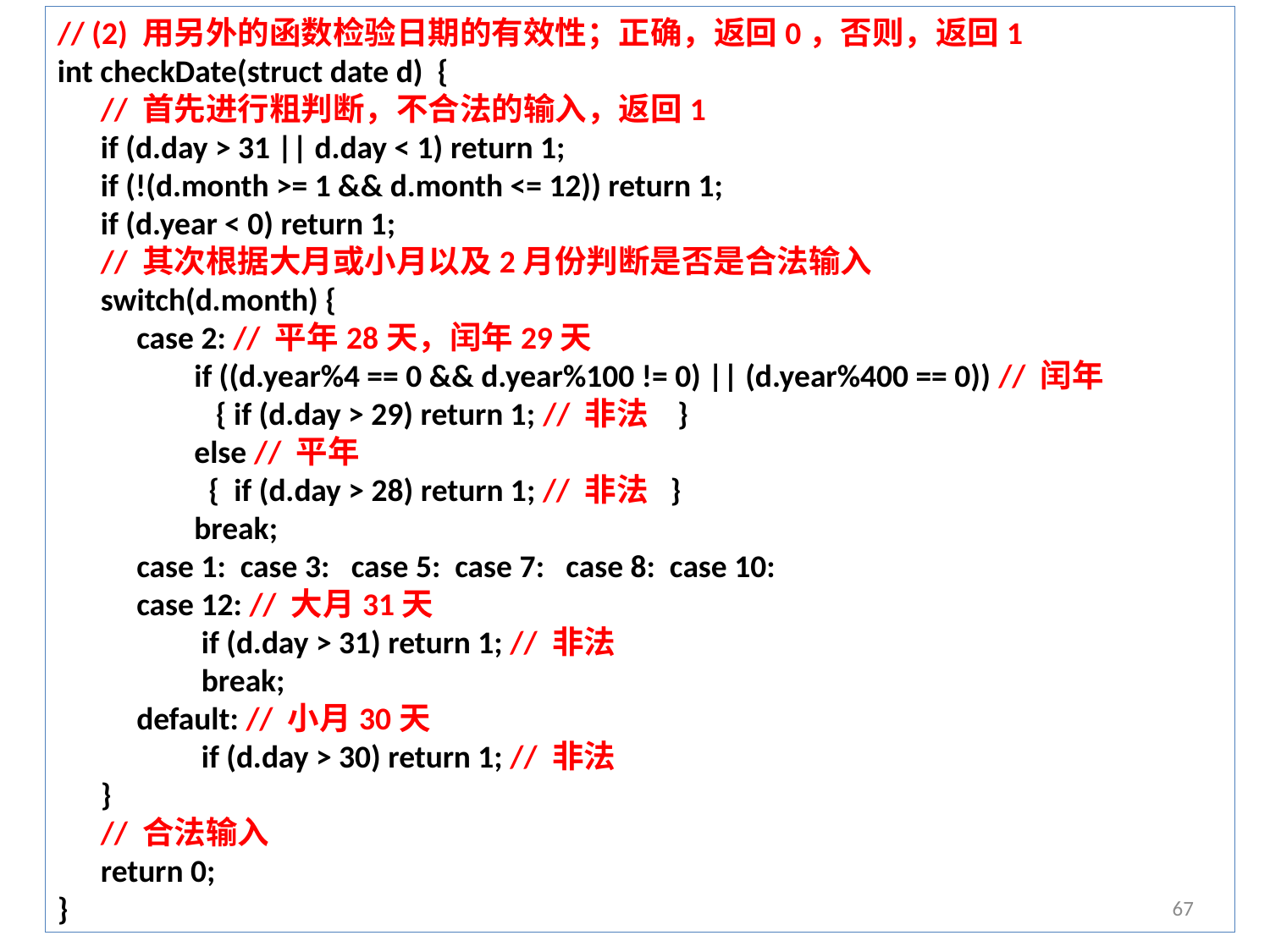

// (2) 用另外的函数检验日期的有效性；正确，返回0，否则，返回1
int checkDate(struct date d)  {
      // 首先进行粗判断，不合法的输入，返回1
      if (d.day > 31 || d.day < 1) return 1;
      if (!(d.month >= 1 && d.month <= 12)) return 1;
      if (d.year < 0) return 1;
      // 其次根据大月或小月以及2月份判断是否是合法输入
      switch(d.month) {
           case 2: // 平年28天，闰年29天
                   if ((d.year%4 == 0 && d.year%100 != 0) || (d.year%400 == 0)) // 闰年
                      { if (d.day > 29) return 1; // 非法   }
                   else // 平年
                     {  if (d.day > 28) return 1; // 非法  }
                   break;
           case 1:  case 3:   case 5:  case 7:   case 8:  case 10:
           case 12: // 大月31天
                    if (d.day > 31) return 1; // 非法
                    break;
           default: // 小月30天
                    if (d.day > 30) return 1; // 非法
      }
      // 合法输入
      return 0;
}
67